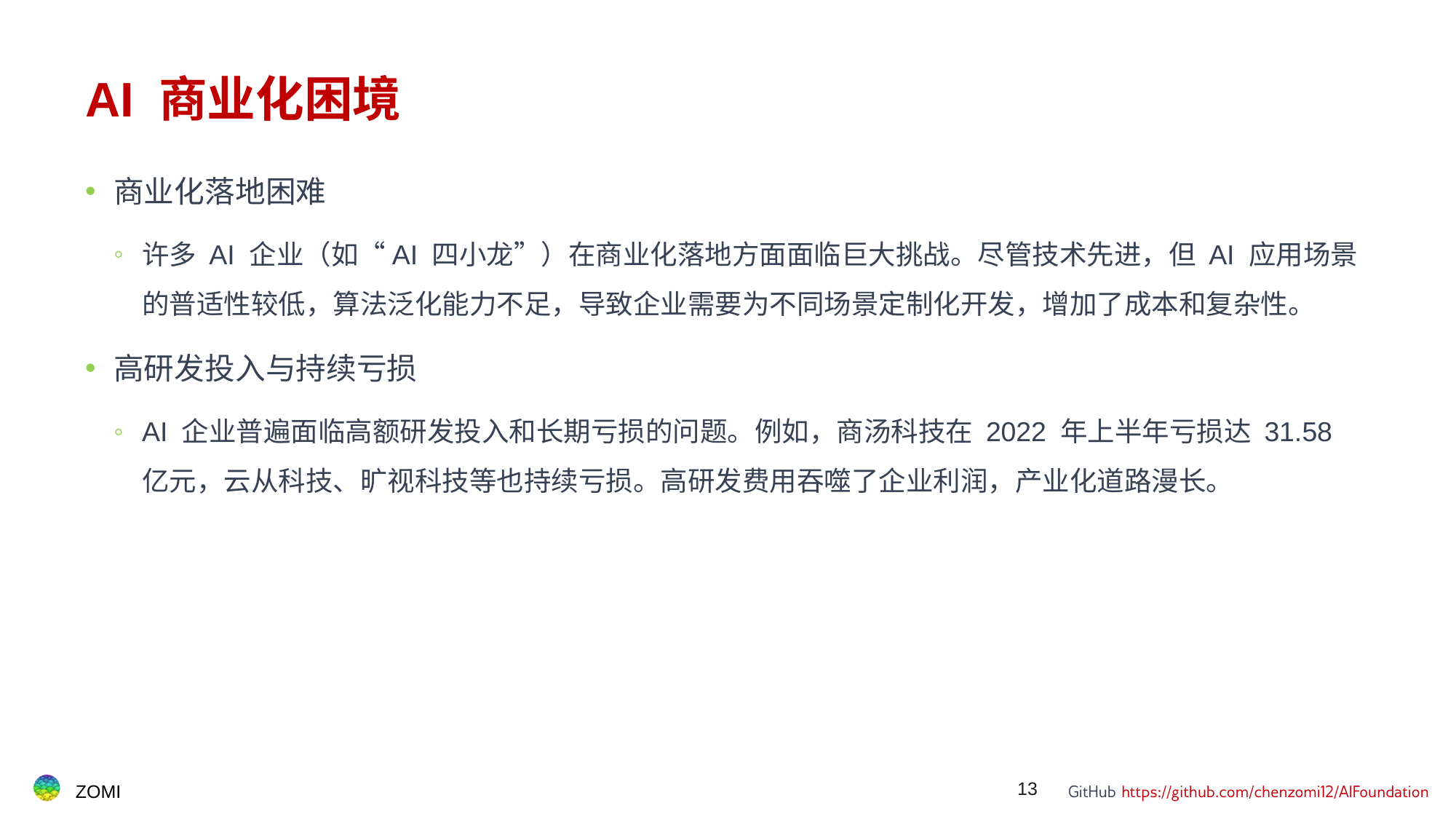

# AI 商业化困境
商业化落地困难
许多 AI 企业（如“AI 四小龙”）在商业化落地方面面临巨大挑战。尽管技术先进，但 AI 应用场景的普适性较低，算法泛化能力不足，导致企业需要为不同场景定制化开发，增加了成本和复杂性。
高研发投入与持续亏损
AI 企业普遍面临高额研发投入和长期亏损的问题。例如，商汤科技在 2022 年上半年亏损达 31.58 亿元，云从科技、旷视科技等也持续亏损。高研发费用吞噬了企业利润，产业化道路漫长。